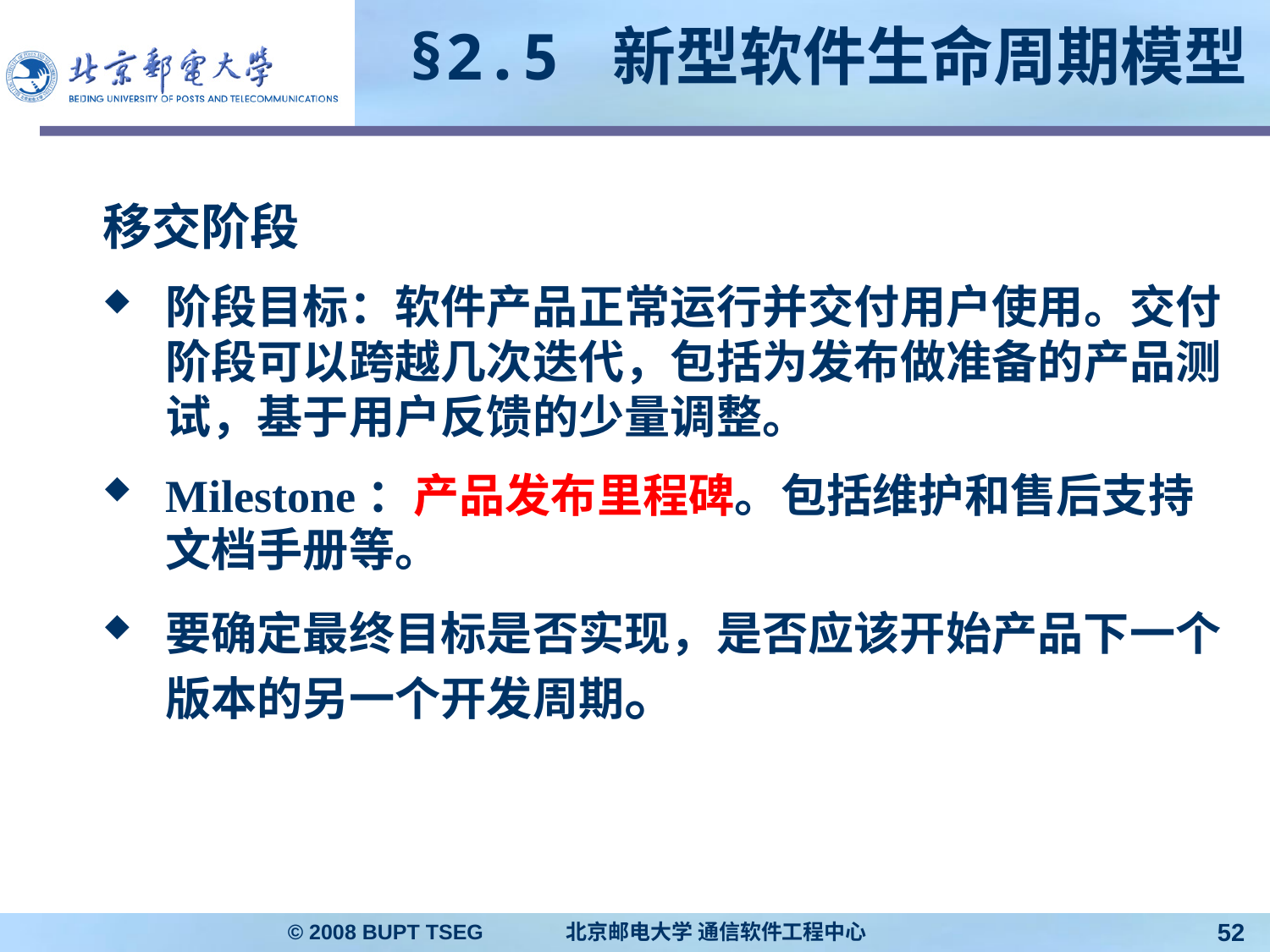

# §2.5 新型软件生命周期模型
移交阶段
阶段目标：软件产品正常运行并交付用户使用。交付阶段可以跨越几次迭代，包括为发布做准备的产品测试，基于用户反馈的少量调整。
Milestone：产品发布里程碑。包括维护和售后支持文档手册等。
要确定最终目标是否实现，是否应该开始产品下一个版本的另一个开发周期。
© 2008 BUPT TSEG             北京邮电大学 通信软件工程中心